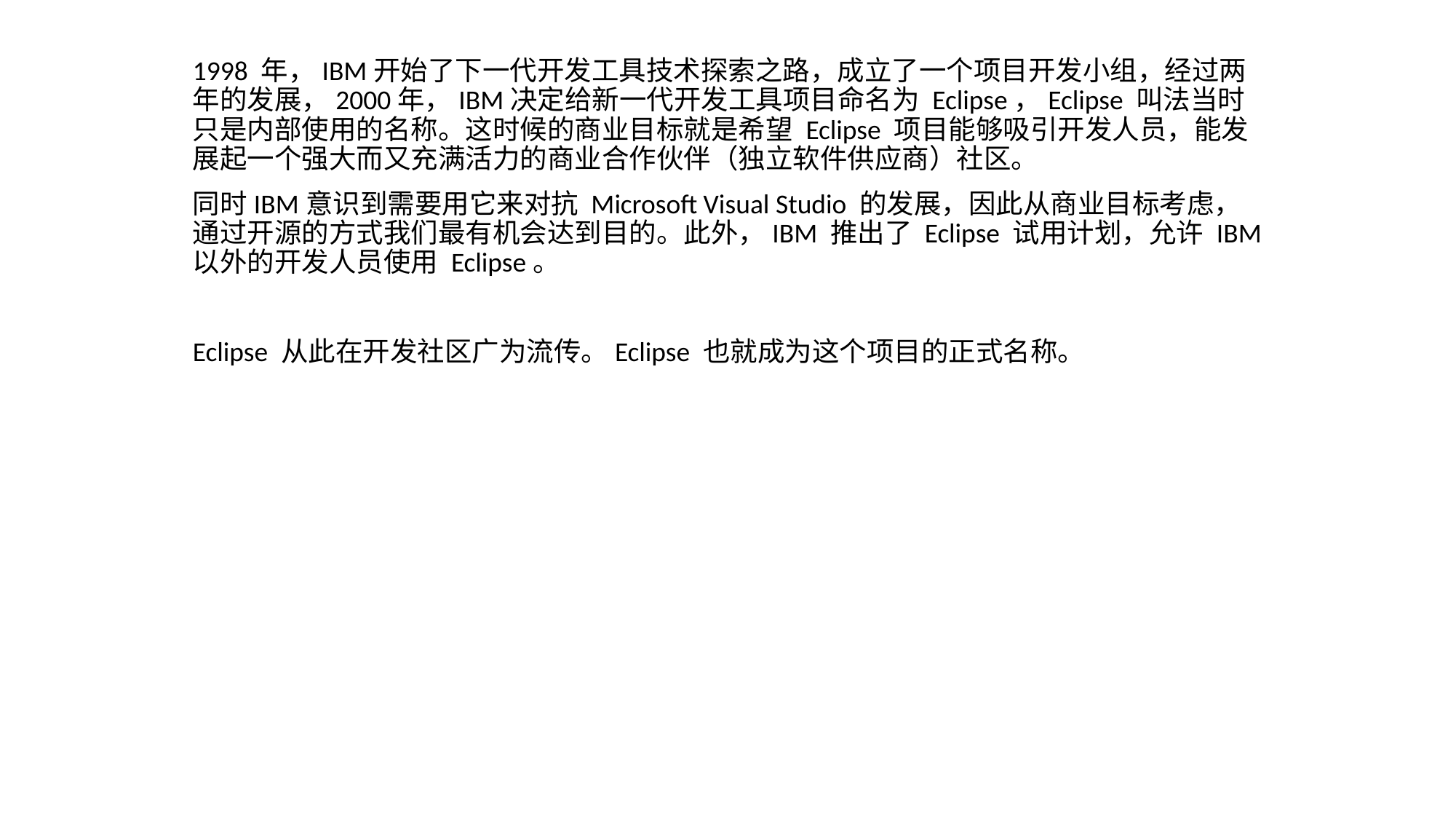

1998 年，IBM开始了下一代开发工具技术探索之路，成立了一个项目开发小组，经过两年的发展，2000年，IBM决定给新一代开发工具项目命名为 Eclipse，Eclipse 叫法当时只是内部使用的名称。这时候的商业目标就是希望 Eclipse 项目能够吸引开发人员，能发展起一个强大而又充满活力的商业合作伙伴（独立软件供应商）社区。
同时IBM意识到需要用它来对抗 Microsoft Visual Studio 的发展，因此从商业目标考虑，通过开源的方式我们最有机会达到目的。此外，IBM 推出了 Eclipse 试用计划，允许 IBM 以外的开发人员使用 Eclipse。

Eclipse 从此在开发社区广为流传。Eclipse 也就成为这个项目的正式名称。